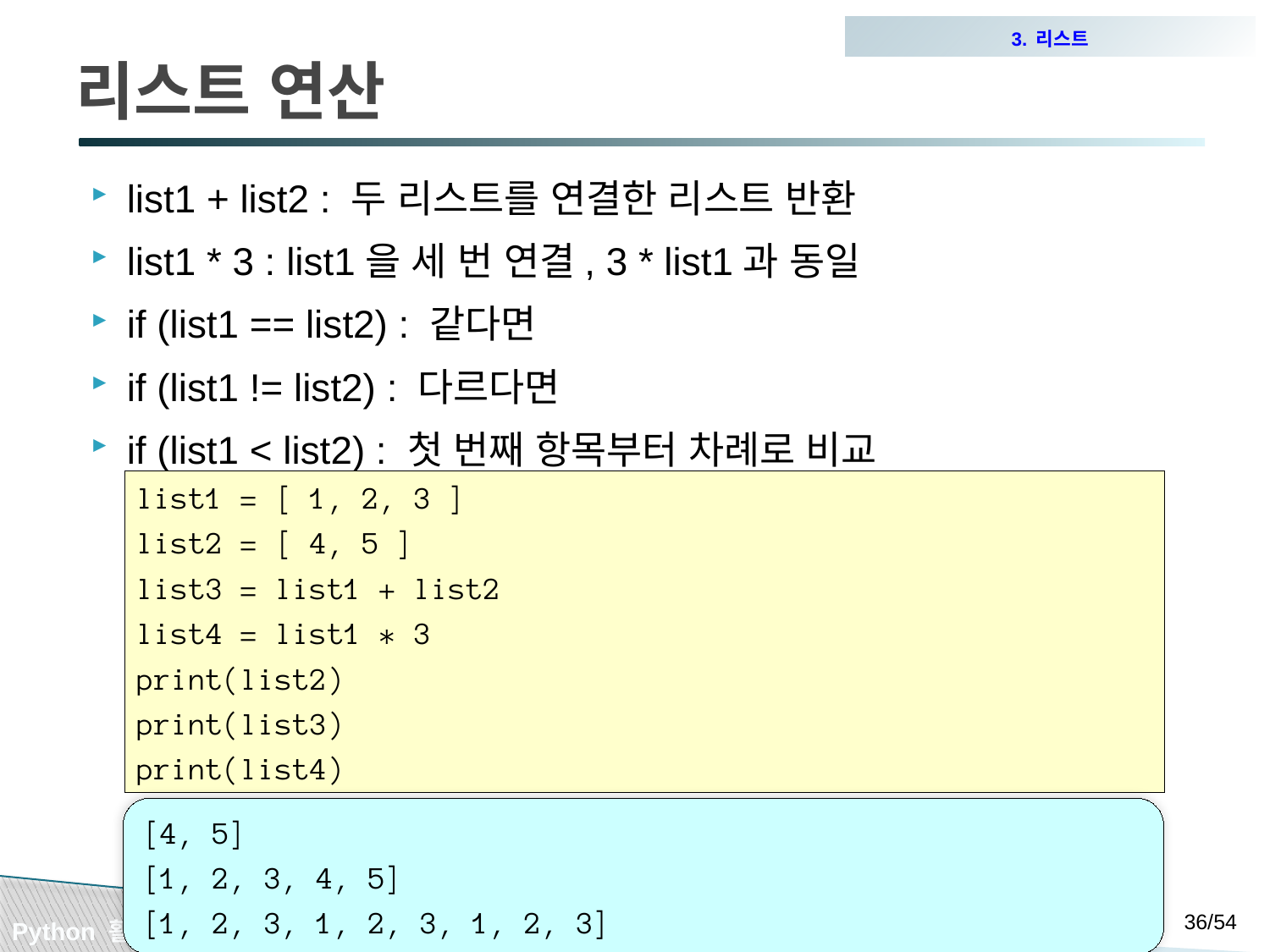

3. 리스트
# 리스트 연산
list1 + list2 : 두 리스트를 연결한 리스트 반환
list1 * 3 : list1을 세 번 연결, 3 * list1과 동일
if (list1 == list2) : 같다면
if (list1 != list2) : 다르다면
if (list1 < list2) : 첫 번째 항목부터 차례로 비교
list1 = [ 1, 2, 3 ]
list2 = [ 4, 5 ]
list3 = list1 + list2
list4 = list1 * 3
print(list2)
print(list3)
print(list4)
[4, 5]
[1, 2, 3, 4, 5]
[1, 2, 3, 1, 2, 3, 1, 2, 3]
36